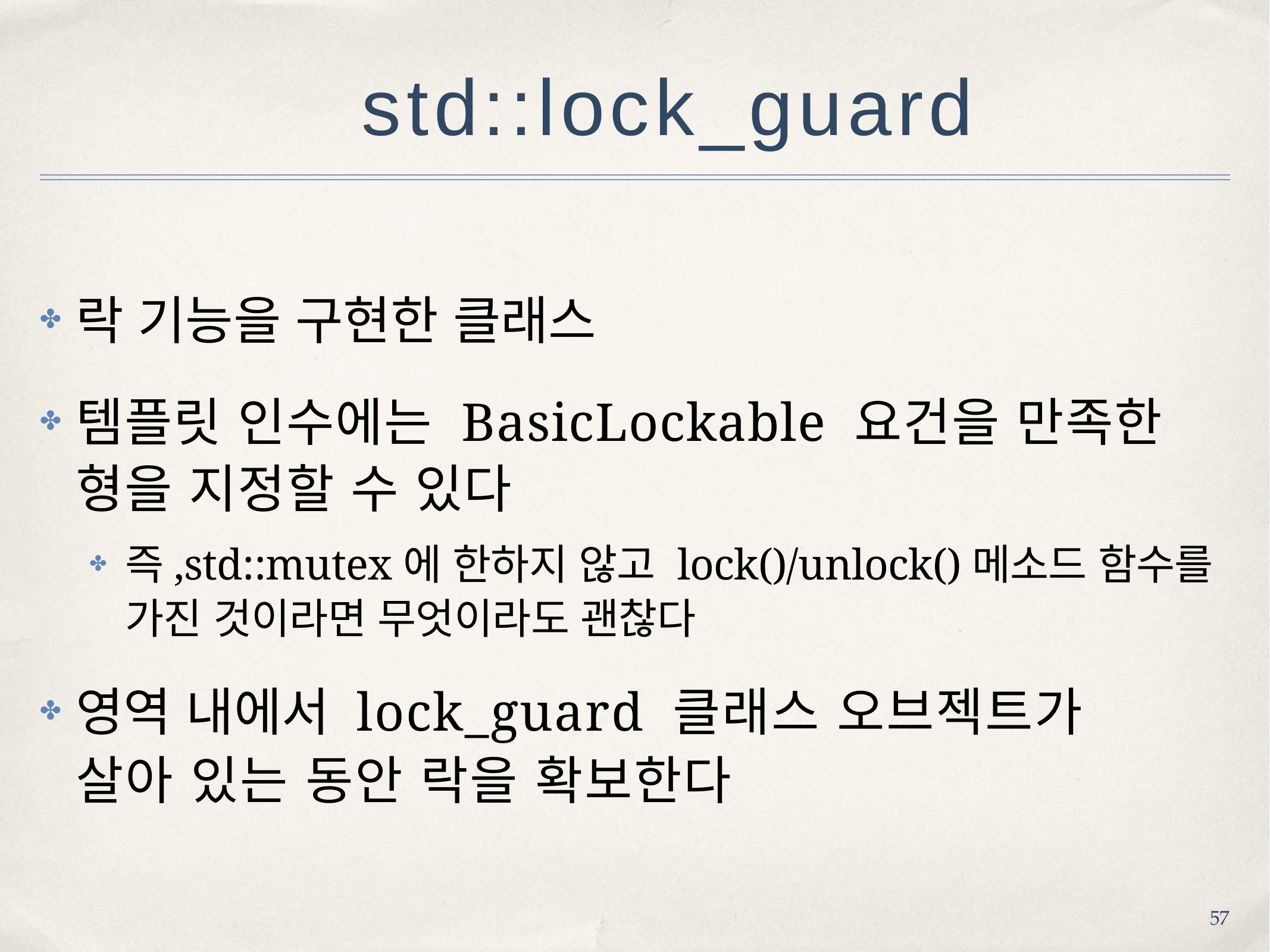

# std::lock_guard
락 기능을 구현한 클래스
템플릿 인수에는 BasicLockable 요건을 만족한 형을 지정할 수 있다
✤
✤
즉,std::mutex에 한하지 않고 lock()/unlock()메소드 함수를 가진 것이라면 무엇이라도 괜찮다
✤
영역 내에서 lock_guard 클래스 오브젝트가 살아 있는 동안 락을 확보한다
✤
57